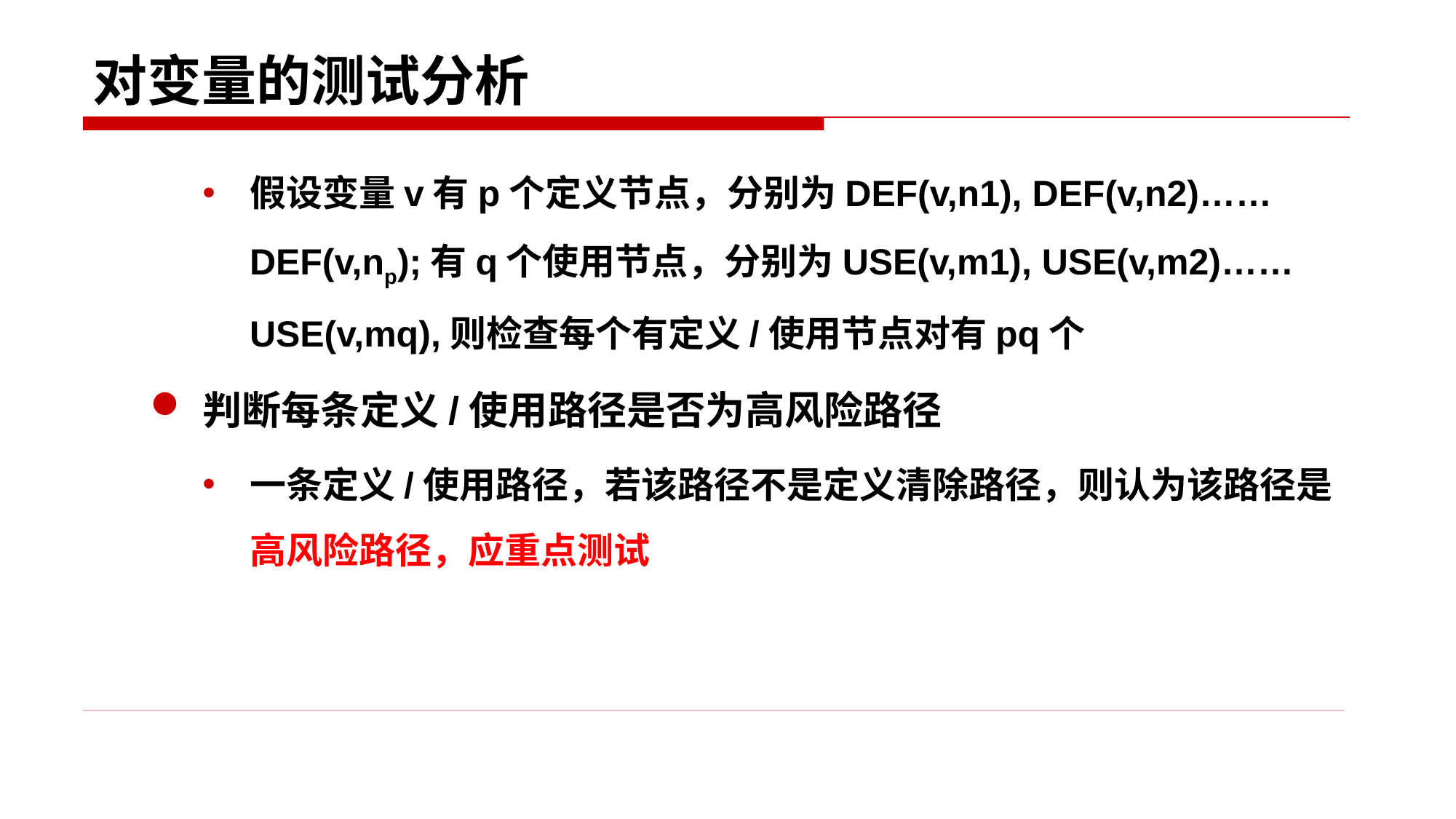

# 对变量的测试分析
假设变量v有p个定义节点，分别为DEF(v,n1), DEF(v,n2)…… DEF(v,np);有q个使用节点，分别为USE(v,m1), USE(v,m2)……USE(v,mq),则检查每个有定义/使用节点对有pq个
判断每条定义/使用路径是否为高风险路径
一条定义/使用路径，若该路径不是定义清除路径，则认为该路径是高风险路径，应重点测试